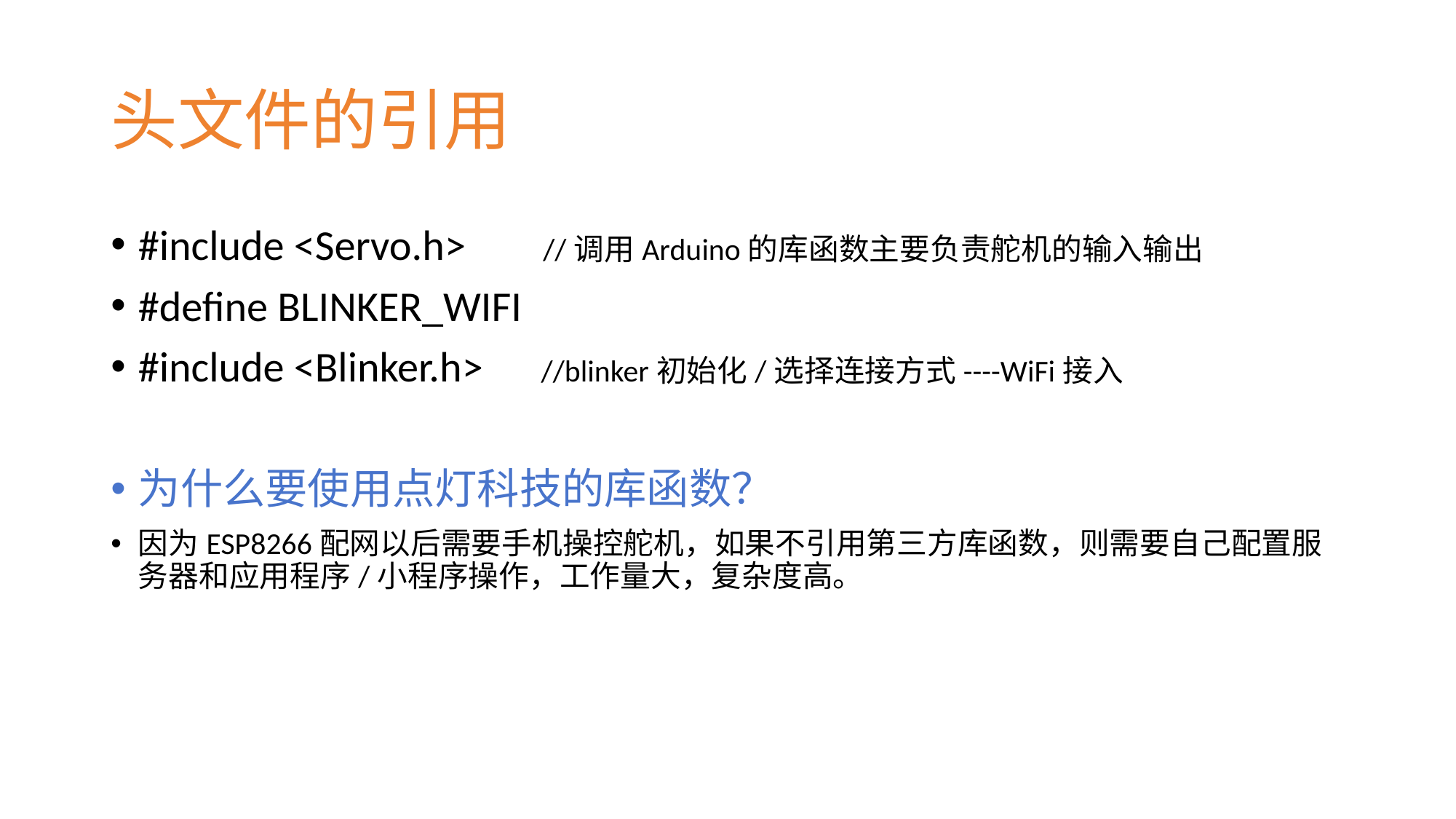

# 头文件的引用
#include <Servo.h>        //调用Arduino的库函数主要负责舵机的输入输出
#define BLINKER_WIFI
#include <Blinker.h>      //blinker初始化/选择连接方式----WiFi接入

为什么要使用点灯科技的库函数？
因为ESP8266配网以后需要手机操控舵机，如果不引用第三方库函数，则需要自己配置服务器和应用程序/小程序操作，工作量大，复杂度高。